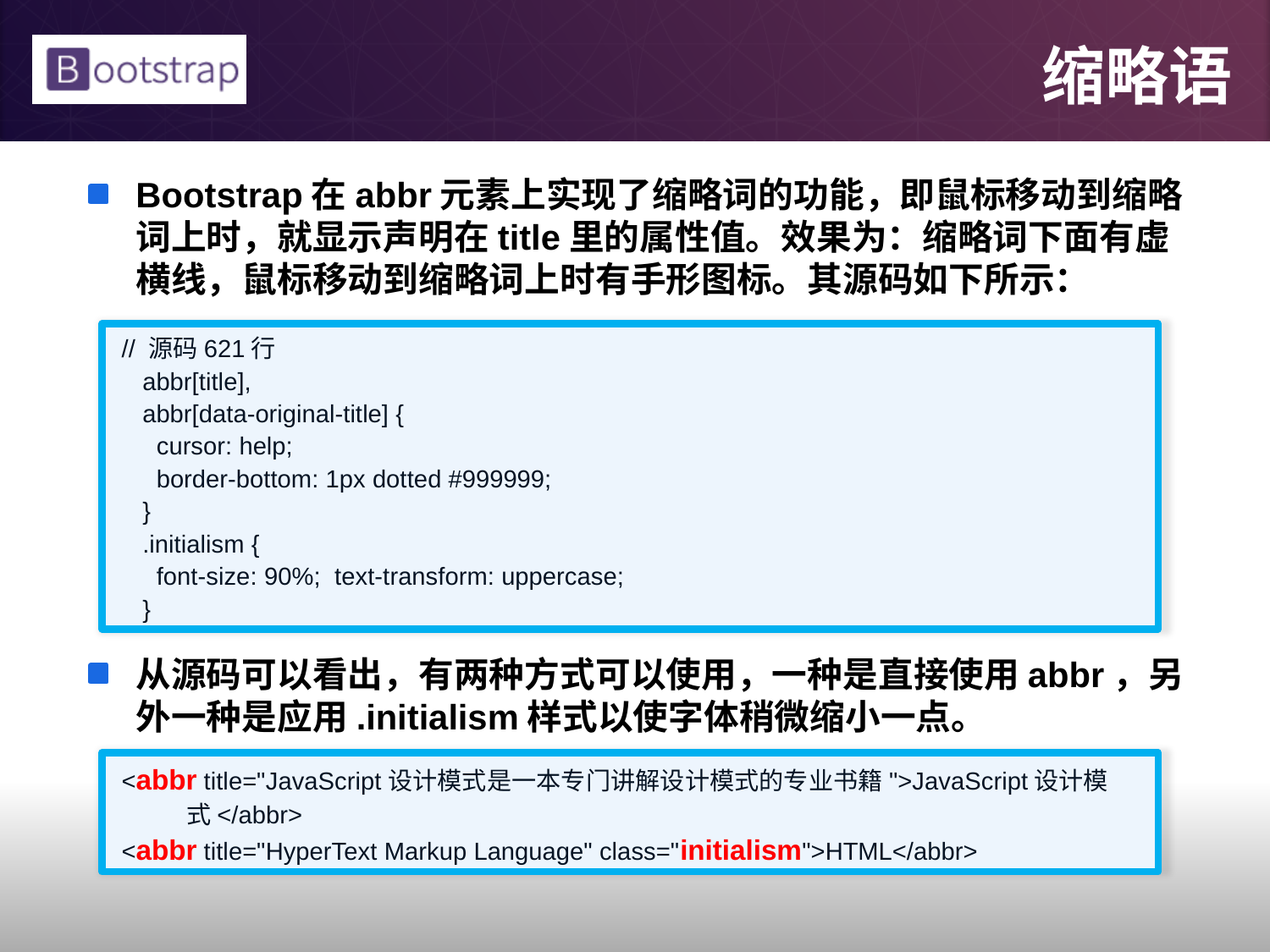

# 缩略语
Bootstrap在abbr元素上实现了缩略词的功能，即鼠标移动到缩略词上时，就显示声明在title里的属性值。效果为：缩略词下面有虚横线，鼠标移动到缩略词上时有手形图标。其源码如下所示：

从源码可以看出，有两种方式可以使用，一种是直接使用abbr，另外一种是应用.initialism样式以使字体稍微缩小一点。
 // 源码621行
    abbr[title],
    abbr[data-original-title] {
      cursor: help;
      border-bottom: 1px dotted #999999;
    }
    .initialism {
      font-size: 90%;  text-transform: uppercase;
    }
 <abbr title="JavaScript设计模式是一本专门讲解设计模式的专业书籍">JavaScript设计模
            式</abbr>
 <abbr title="HyperText Markup Language" class="initialism">HTML</abbr>